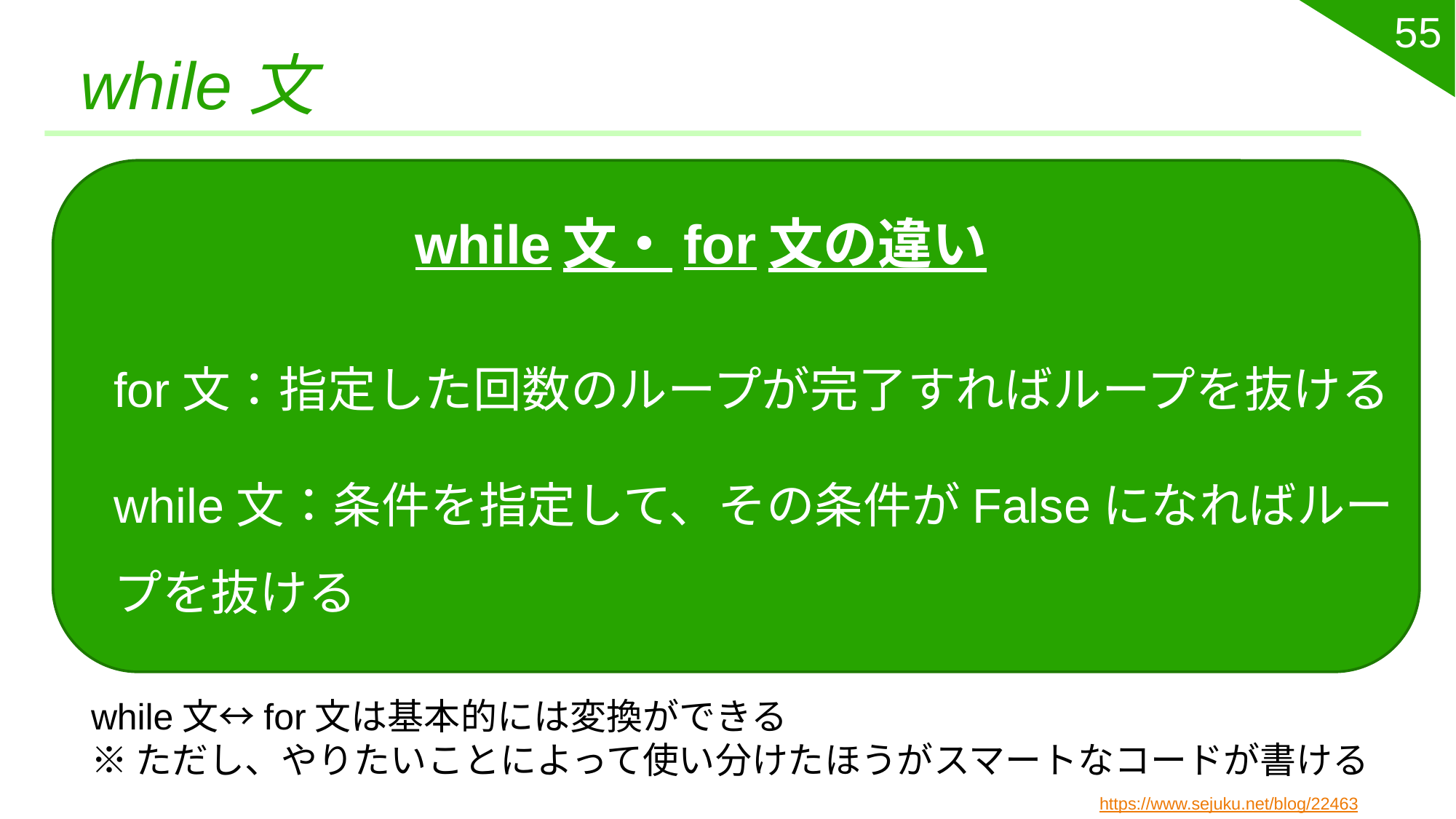

55
# while文

while文・for文の違い
for文：指定した回数のループが完了すればループを抜ける
while文：条件を指定して、その条件がFalseになればループを抜ける
while文↔for文は基本的には変換ができる
※ただし、やりたいことによって使い分けたほうがスマートなコードが書ける
https://www.sejuku.net/blog/22463